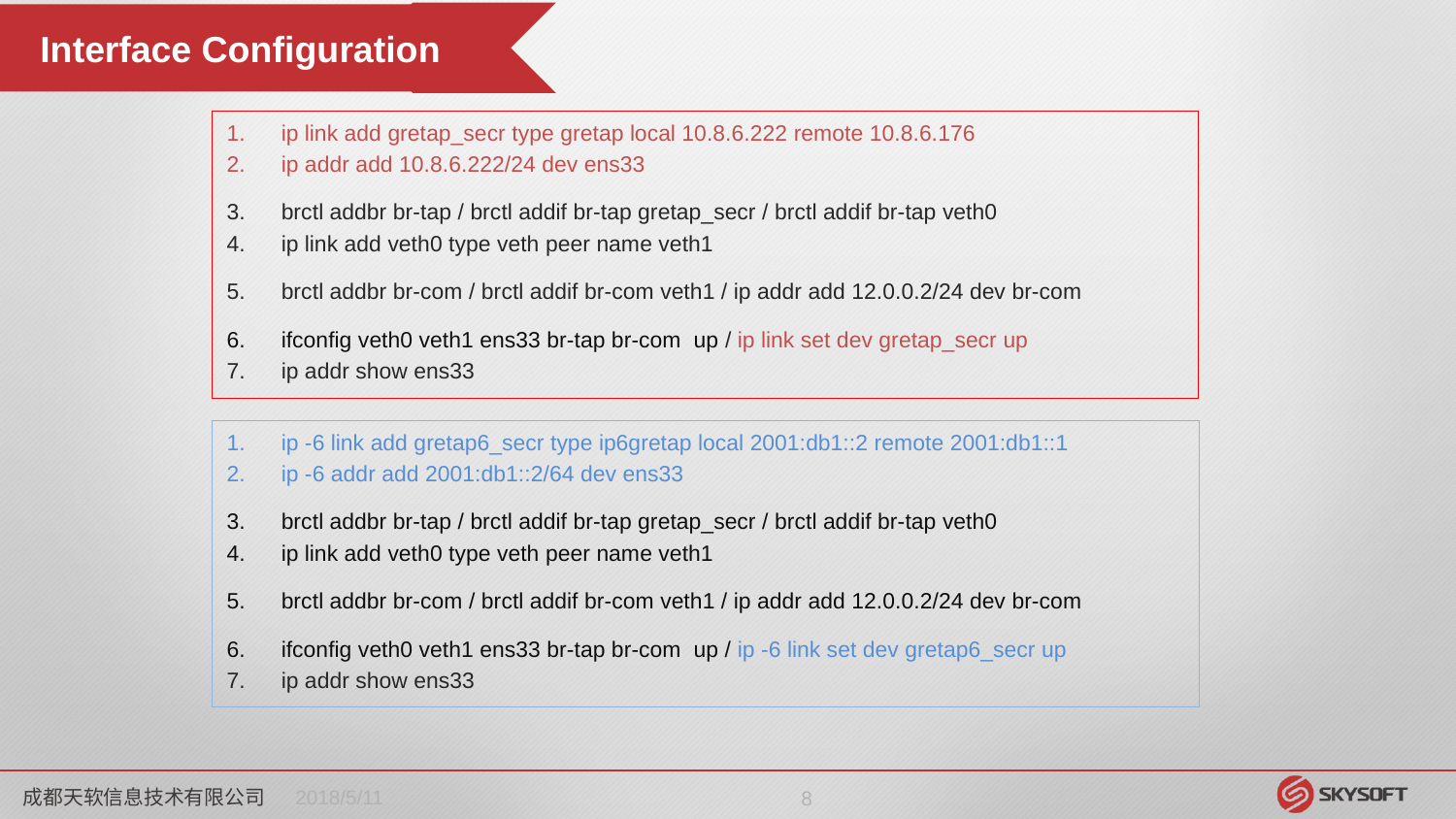

Interface Configuration

ip link add gretap_secr type gretap local 10.8.6.222 remote 10.8.6.176
ip addr add 10.8.6.222/24 dev ens33

brctl addbr br-tap / brctl addif br-tap gretap_secr / brctl addif br-tap veth0
ip link add veth0 type veth peer name veth1

brctl addbr br-com / brctl addif br-com veth1 / ip addr add 12.0.0.2/24 dev br-com

ifconfig veth0 veth1 ens33 br-tap br-com  up / ip link set dev gretap_secr up
ip addr show ens33
ip -6 link add gretap6_secr type ip6gretap local 2001:db1::2 remote 2001:db1::1
ip -6 addr add 2001:db1::2/64 dev ens33

brctl addbr br-tap / brctl addif br-tap gretap_secr / brctl addif br-tap veth0
ip link add veth0 type veth peer name veth1

brctl addbr br-com / brctl addif br-com veth1 / ip addr add 12.0.0.2/24 dev br-com

ifconfig veth0 veth1 ens33 br-tap br-com  up / ip -6 link set dev gretap6_secr up
ip addr show ens33
成都天软信息技术有限公司
2018/5/11
8